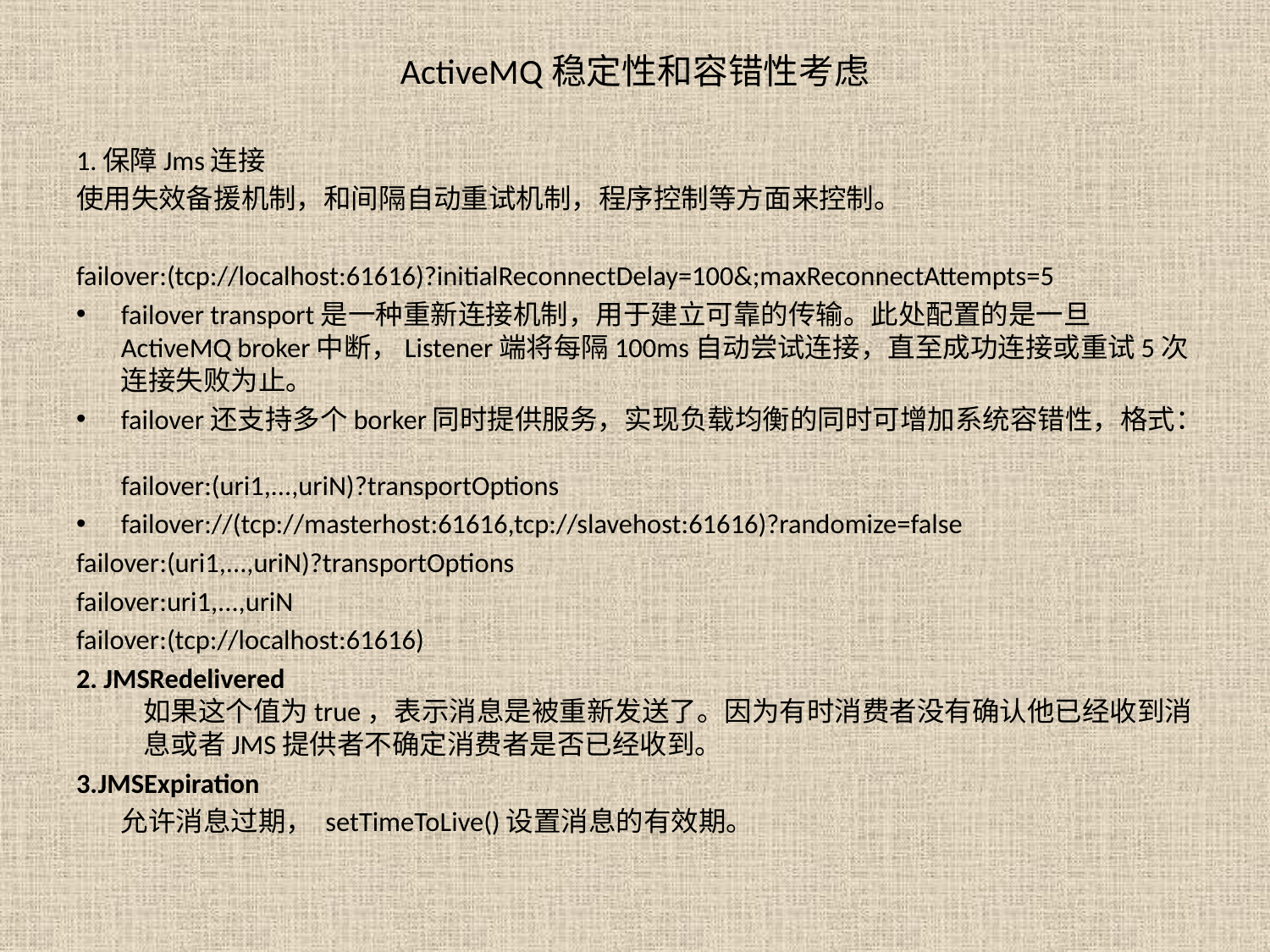

# ActiveMQ稳定性和容错性考虑
1.保障Jms连接
使用失效备援机制，和间隔自动重试机制，程序控制等方面来控制。

failover:(tcp://localhost:61616)?initialReconnectDelay=100&;maxReconnectAttempts=5
failover transport是一种重新连接机制，用于建立可靠的传输。此处配置的是一旦ActiveMQ broker中断，Listener端将每隔100ms自动尝试连接，直至成功连接或重试5次连接失败为止。
failover还支持多个borker同时提供服务，实现负载均衡的同时可增加系统容错性，格式：
failover:(uri1,...,uriN)?transportOptions
failover://(tcp://masterhost:61616,tcp://slavehost:61616)?randomize=false
failover:(uri1,...,uriN)?transportOptions
failover:uri1,...,uriN
failover:(tcp://localhost:61616)
2. JMSRedelivered
如果这个值为true，表示消息是被重新发送了。因为有时消费者没有确认他已经收到消息或者JMS提供者不确定消费者是否已经收到。
3.JMSExpiration
	允许消息过期， setTimeToLive()设置消息的有效期。